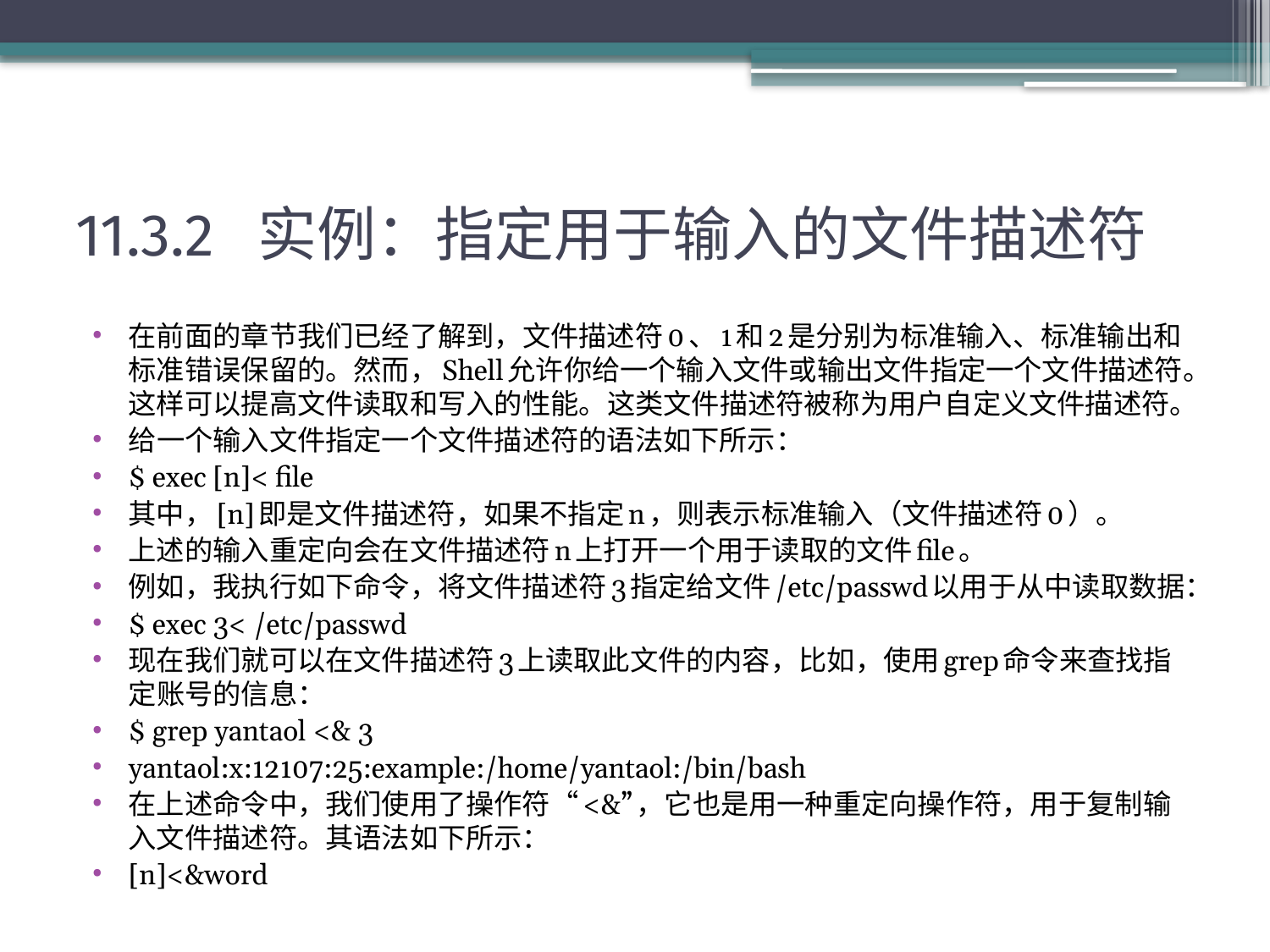

# 11.3.2  实例：指定用于输入的文件描述符
在前面的章节我们已经了解到，文件描述符0、1和2是分别为标准输入、标准输出和标准错误保留的。然而，Shell允许你给一个输入文件或输出文件指定一个文件描述符。这样可以提高文件读取和写入的性能。这类文件描述符被称为用户自定义文件描述符。
给一个输入文件指定一个文件描述符的语法如下所示：
$ exec [n]< file
其中，[n]即是文件描述符，如果不指定n，则表示标准输入（文件描述符0）。
上述的输入重定向会在文件描述符n上打开一个用于读取的文件file。
例如，我执行如下命令，将文件描述符3指定给文件/etc/passwd以用于从中读取数据：
$ exec 3< /etc/passwd
现在我们就可以在文件描述符3上读取此文件的内容，比如，使用grep命令来查找指定账号的信息：
$ grep yantaol <& 3
yantaol:x:12107:25:example:/home/yantaol:/bin/bash
在上述命令中，我们使用了操作符“<&”，它也是用一种重定向操作符，用于复制输入文件描述符。其语法如下所示：
[n]<&word